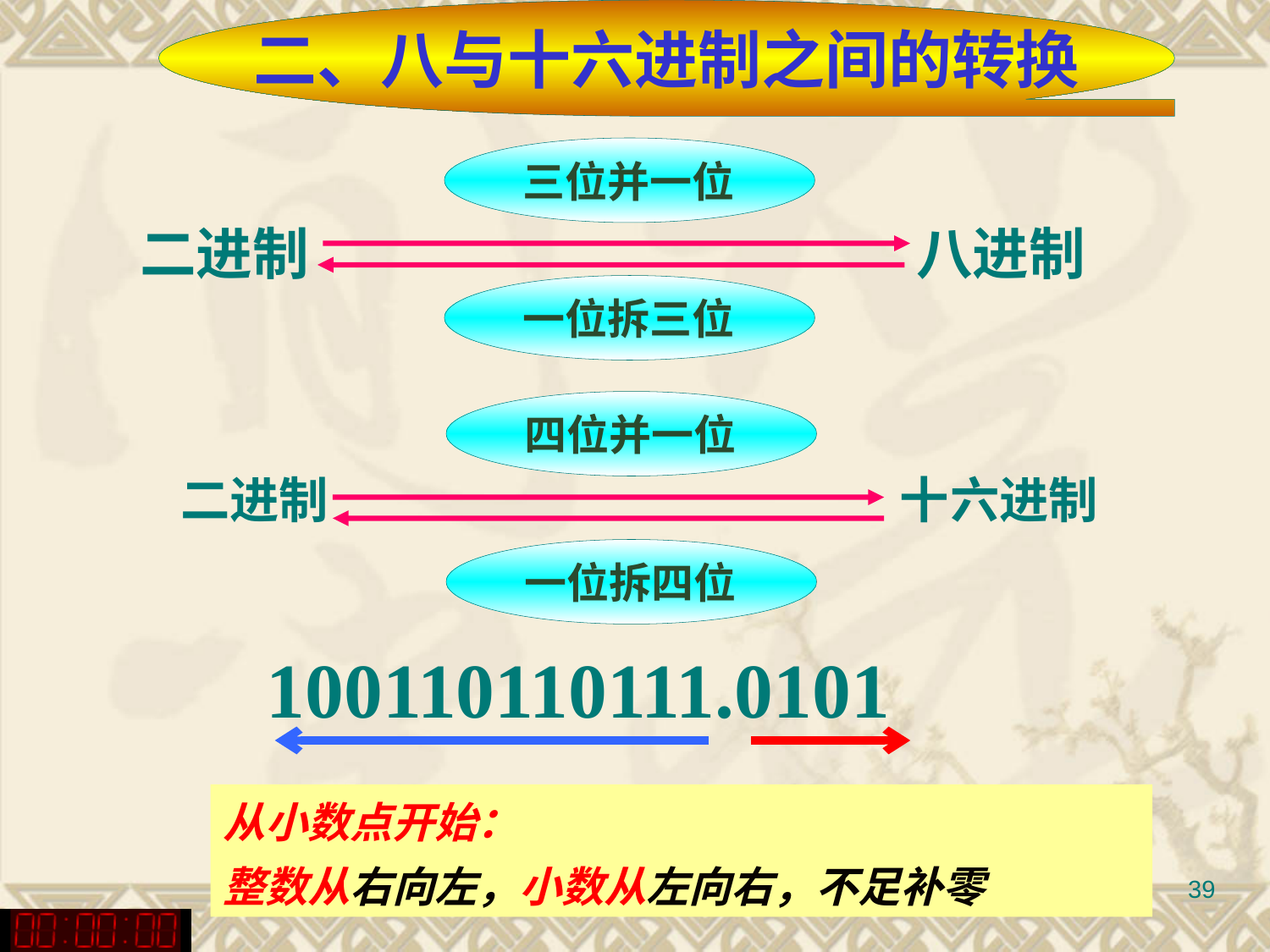

二、八与十六进制之间的转换

三位并一位
二进制                                               八进制

一位拆三位

四位并一位
二进制                                                   十六进制

一位拆四位

100110110111.0101
从小数点开始：
整数从右向左，小数从左向右，不足补零
39